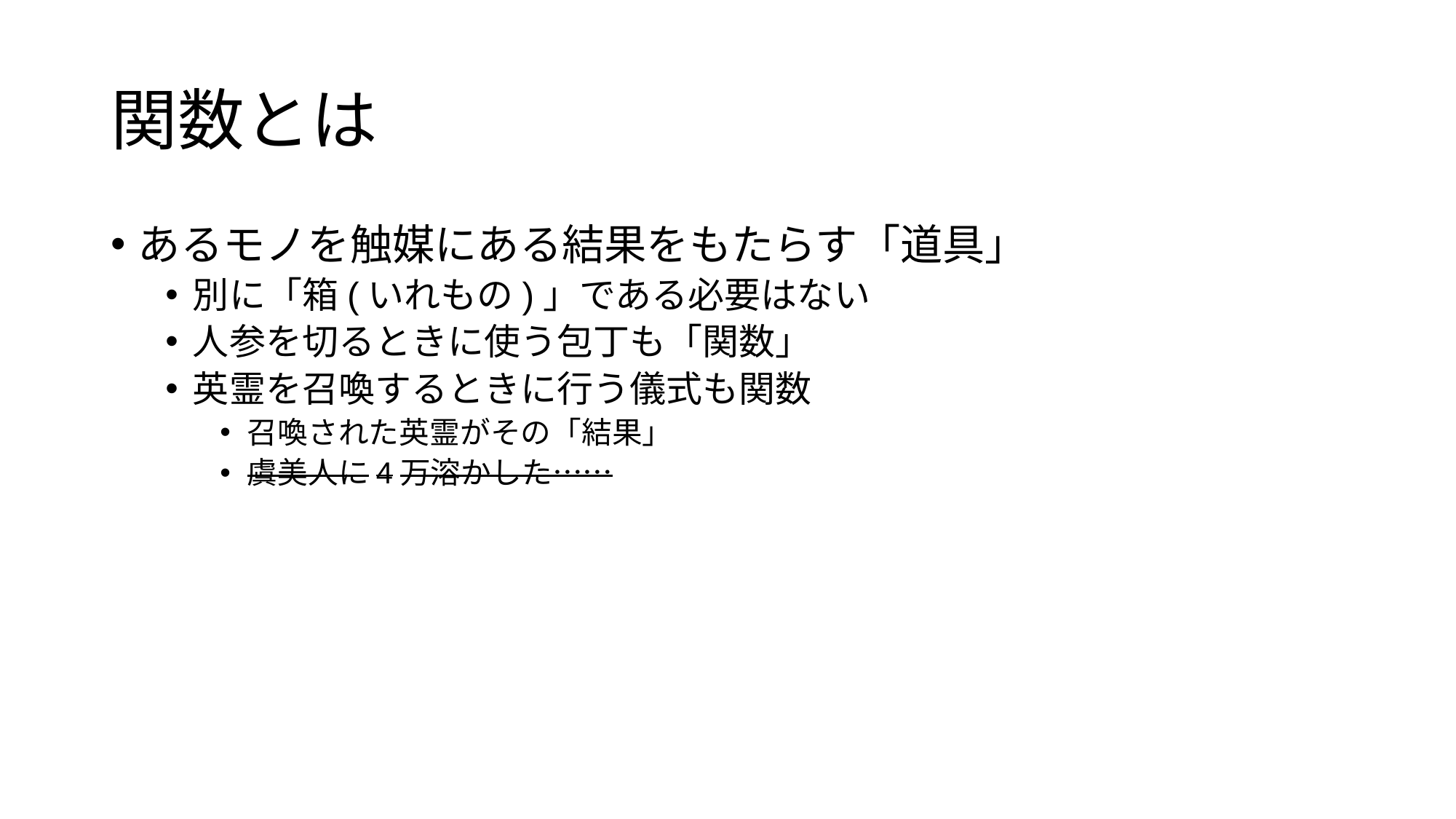

# 関数とは
あるモノを触媒にある結果をもたらす「道具」
別に「箱(いれもの)」である必要はない
人参を切るときに使う包丁も「関数」
英霊を召喚するときに行う儀式も関数
召喚された英霊がその「結果」
虞美人に4万溶かした……